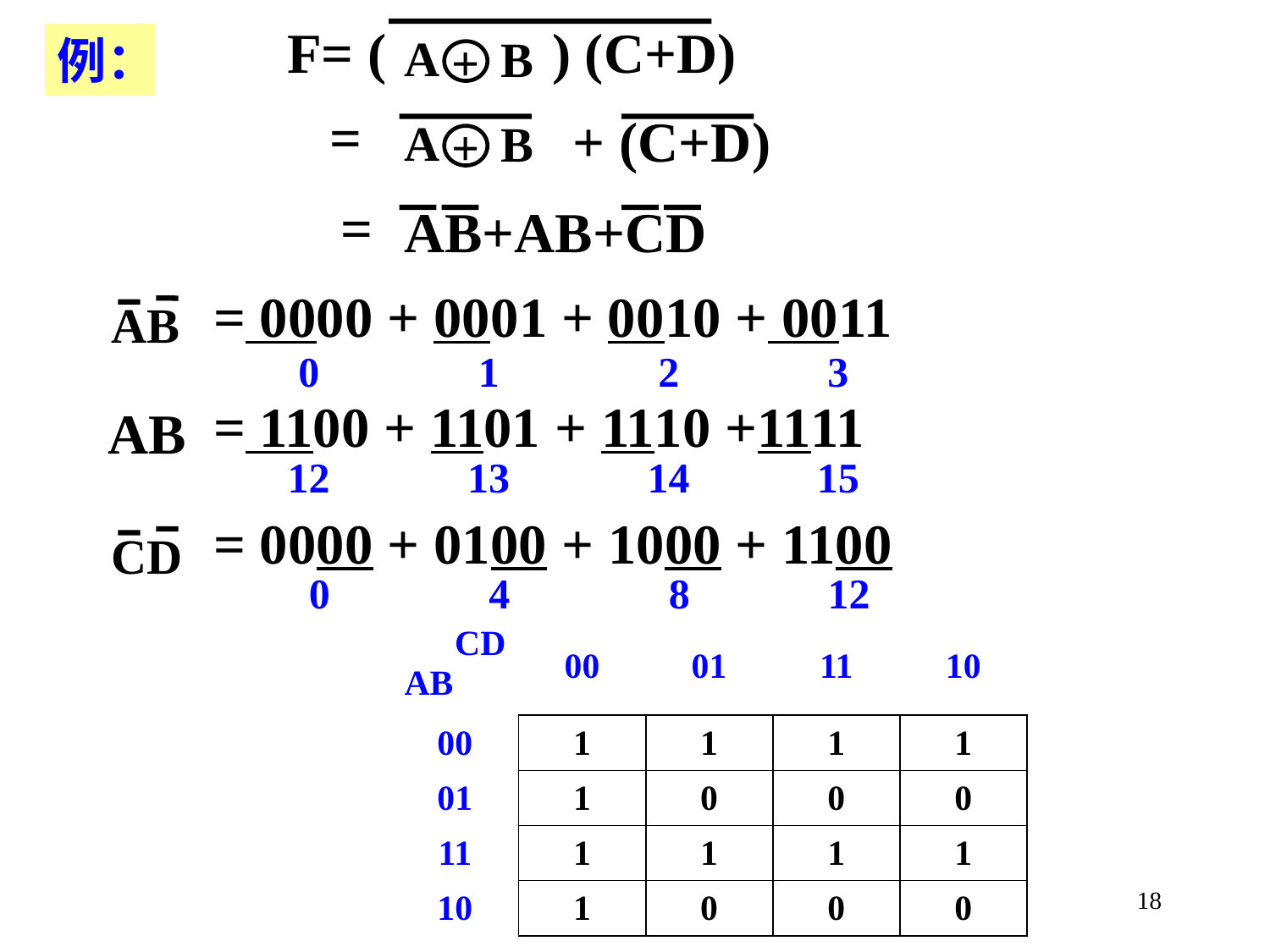

F= (
) (C+D)
A
B
+

例：
=
+ (C+D)
A
B
+

=
AB+AB+CD

= 0000 + 0001 + 0010 + 0011
  AB

0               1               2              3
= 1100 + 1101 + 1110 +1111
AB
12             13             14            15
= 0000 + 0100 + 1000 + 1100
  CD

0               4               8             12
| CD AB | 00 | 01 | 11 | 10 |
| --- | --- | --- | --- | --- |
| 00 | 1 | 1 | 1 | 1 |
| 01 | 1 | 0 | 0 | 0 |
| 11 | 1 | 1 | 1 | 1 |
| 10 | 1 | 0 | 0 | 0 |
18